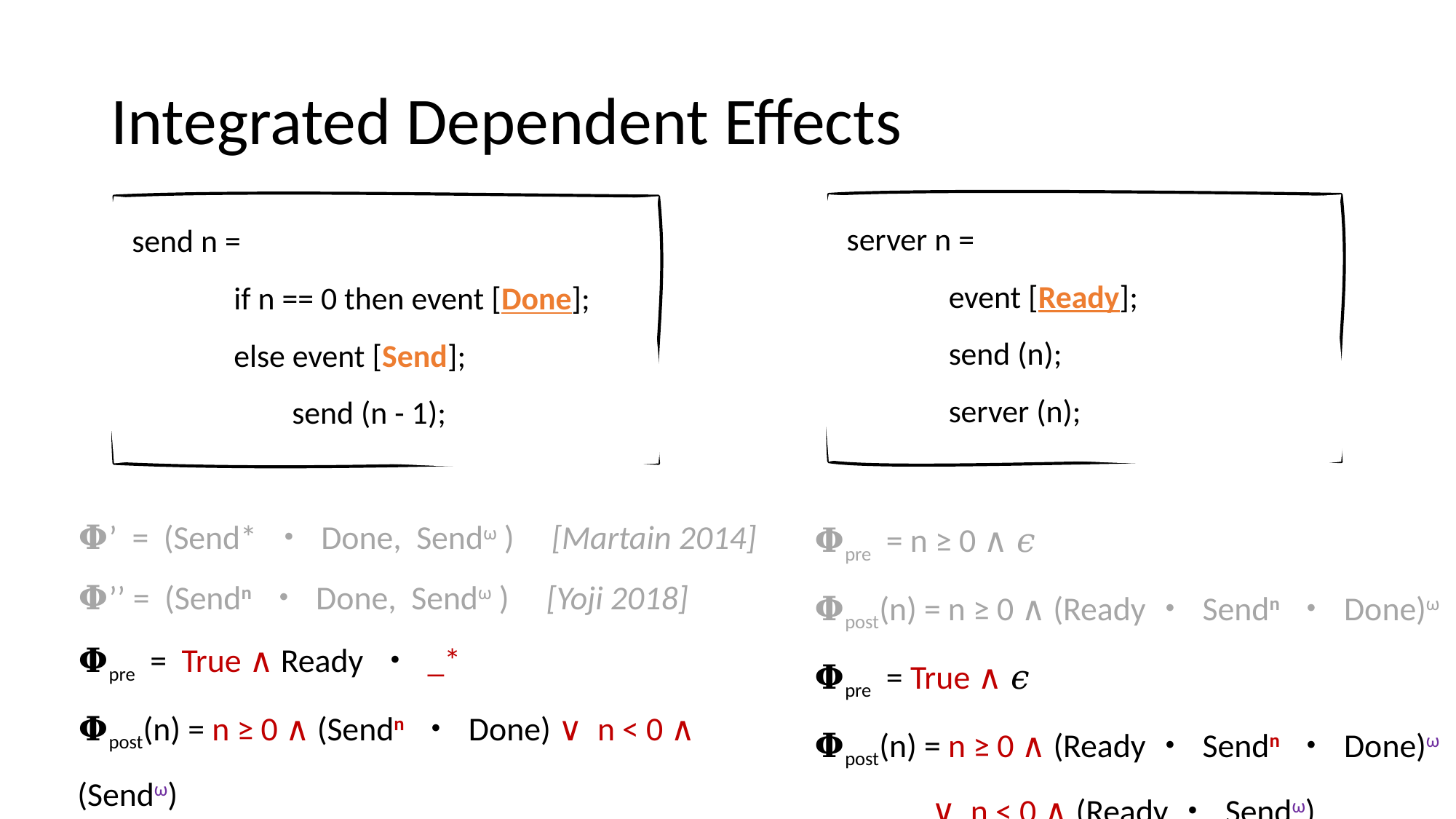

# Integrated Dependent Effects
 server n =
  	event [Ready];
	send (n);
               server (n);

 send n =
  	if n == 0 then event [Done];
	else event [Send];
                       send (n - 1);

𝚽’  =  (Send* ・ Done,  Sendω )     [Martain 2014]
𝚽’’ =  (Sendn ・ Done,  Sendω )     [Yoji 2018]
𝚽pre  =  True ∧ Ready ・ _*
𝚽post(n) = n ≥ 0 ∧ (Sendn ・ Done) ∨  n < 0 ∧ (Sendω)

𝚽pre  = n ≥ 0 ∧ 𝜖
𝚽post(n) = n ≥ 0 ∧ (Ready・ Sendn ・ Done)ω
𝚽pre  = True ∧ 𝜖
𝚽post(n) = n ≥ 0 ∧ (Ready・ Sendn ・ Done)ω
                           ∨  n < 0 ∧ (Ready・ Sendω)